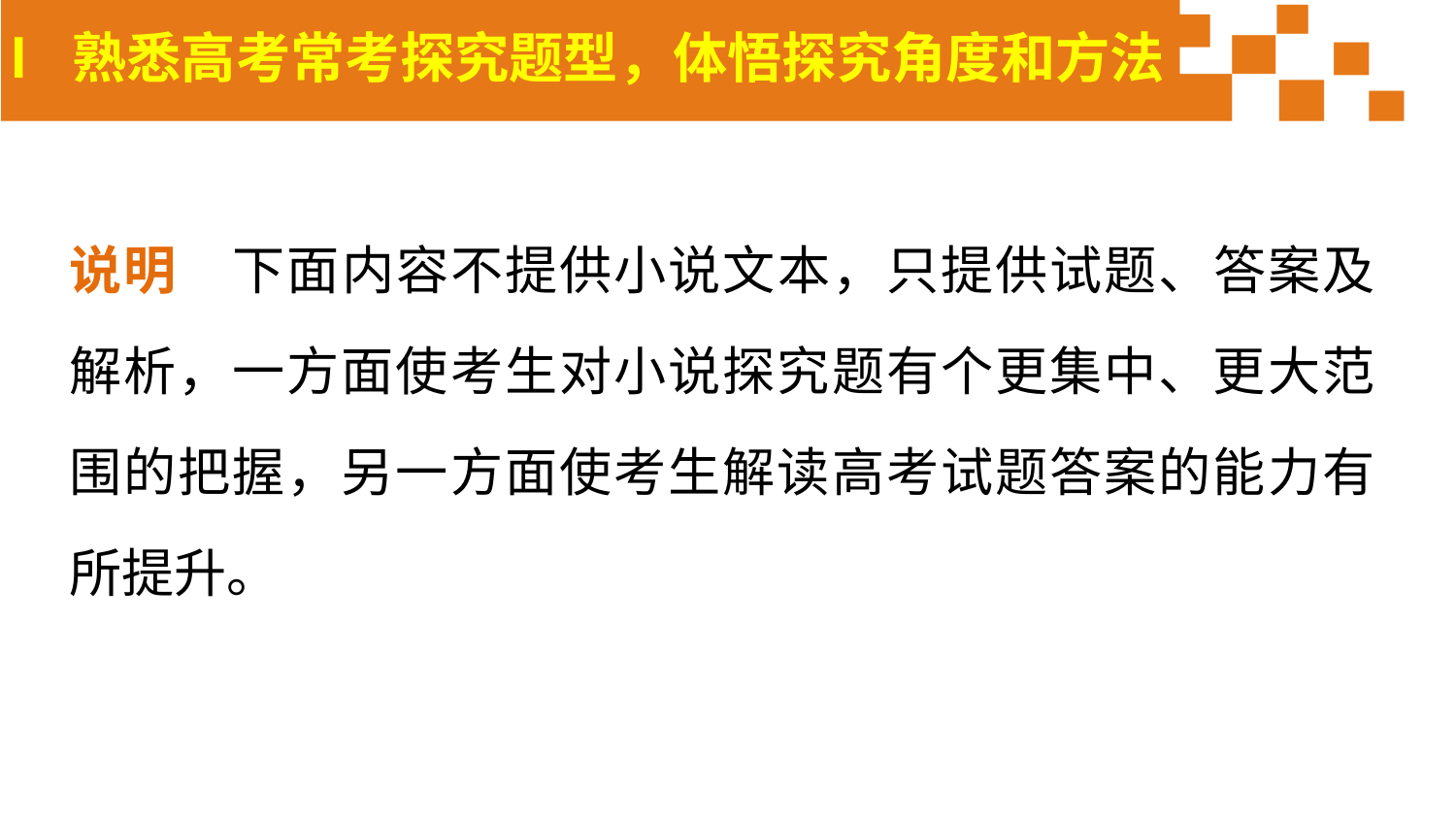

Ⅰ 熟悉高考常考探究题型，体悟探究角度和方法
说明　下面内容不提供小说文本，只提供试题、答案及解析，一方面使考生对小说探究题有个更集中、更大范围的把握，另一方面使考生解读高考试题答案的能力有所提升。